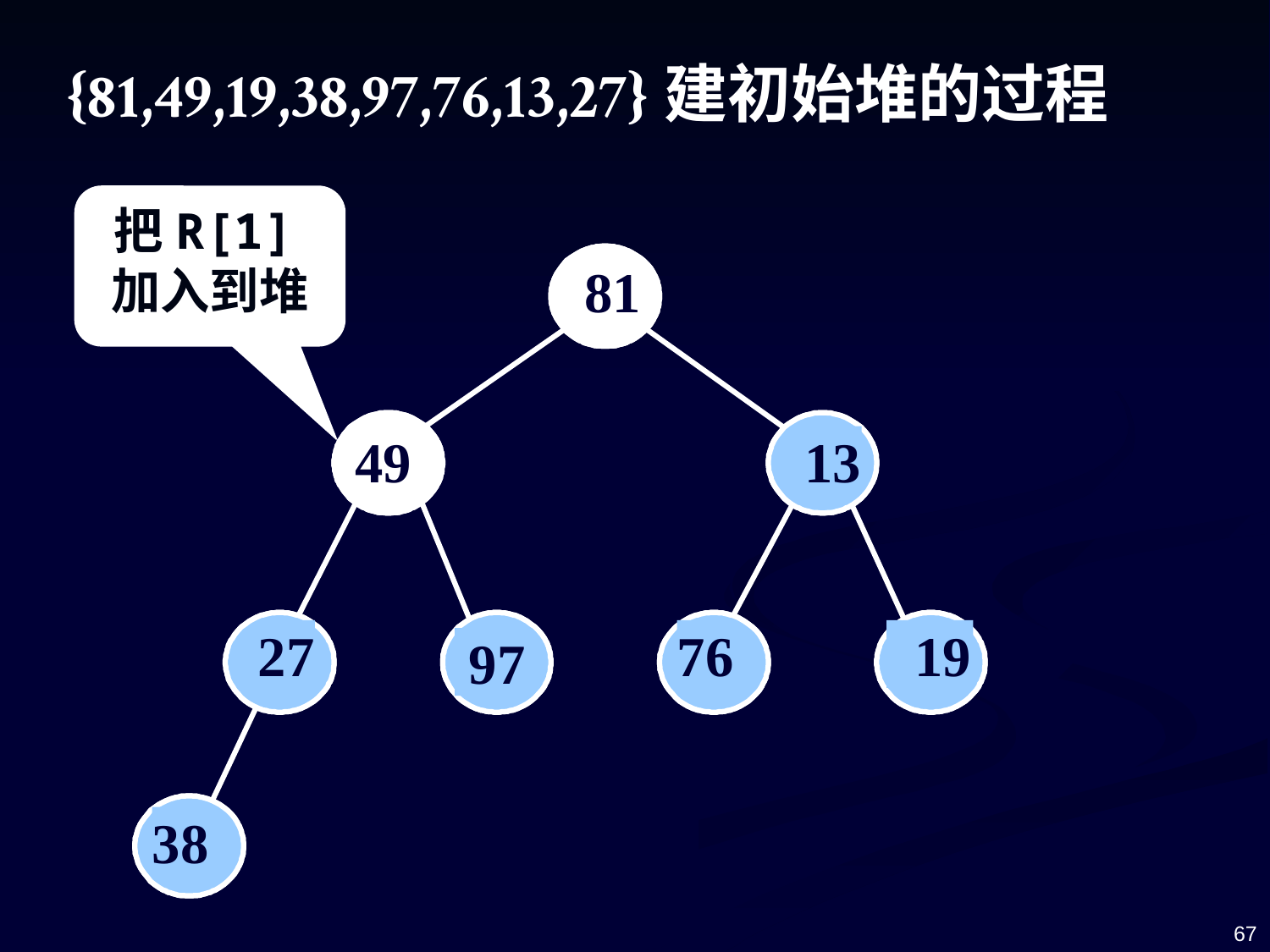

{81,49,19,38,97,76,13,27}建初始堆的过程
把R[1]加入到堆

81

49

13

27

 97

76

  19

38
67